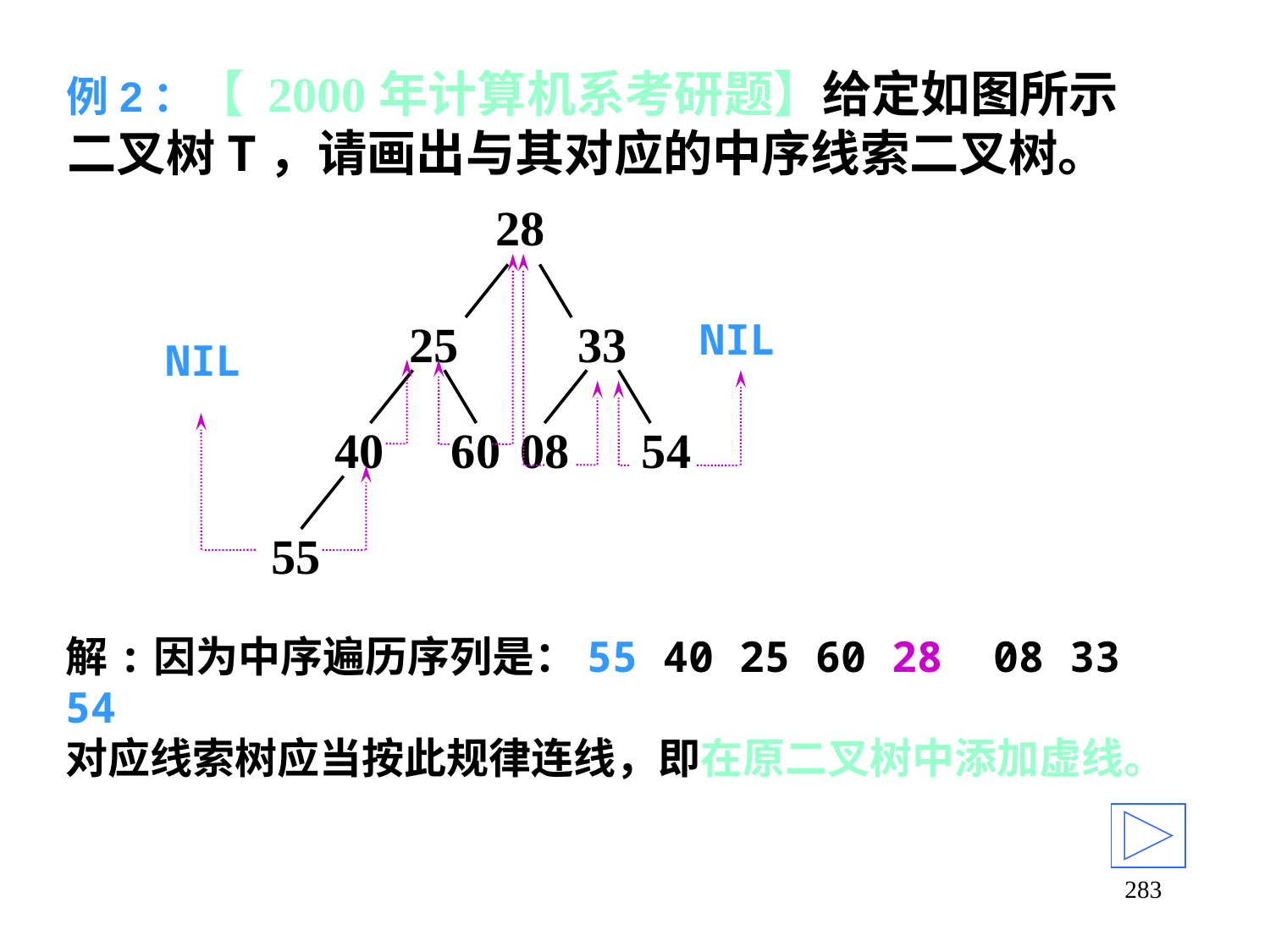

# 例2：【 2000年计算机系考研题】给定如图所示二叉树T，请画出与其对应的中序线索二叉树。
28

25
33

40
60
08
54

55

NIL
NIL

解:因为中序遍历序列是：55 40 25 60 28  08 33 54
对应线索树应当按此规律连线，即在原二叉树中添加虚线。

283